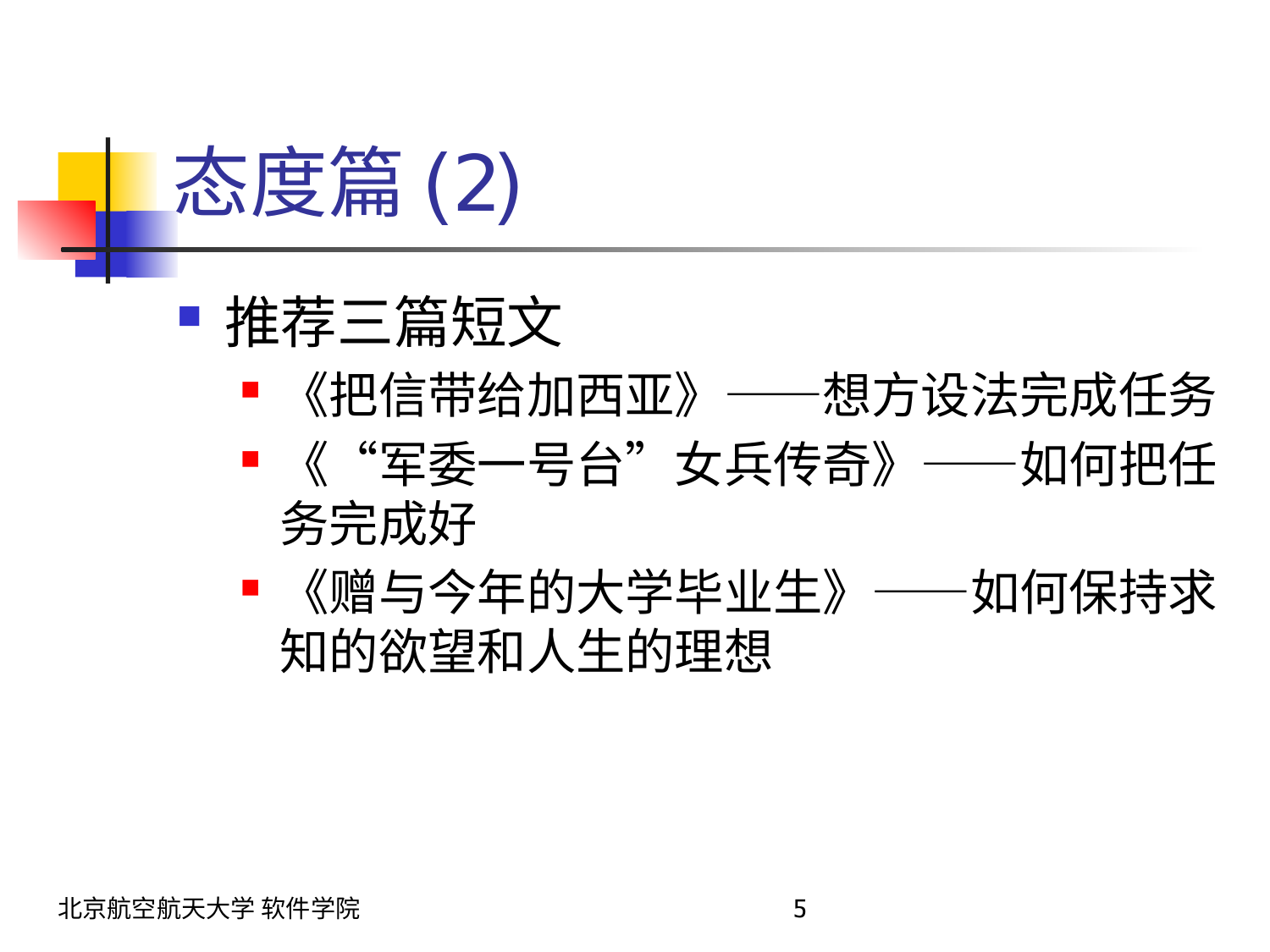

# 态度篇(2)
推荐三篇短文
《把信带给加西亚》——想方设法完成任务
《“军委一号台”女兵传奇》——如何把任务完成好
《赠与今年的大学毕业生》——如何保持求知的欲望和人生的理想
北京航空航天大学 软件学院
5